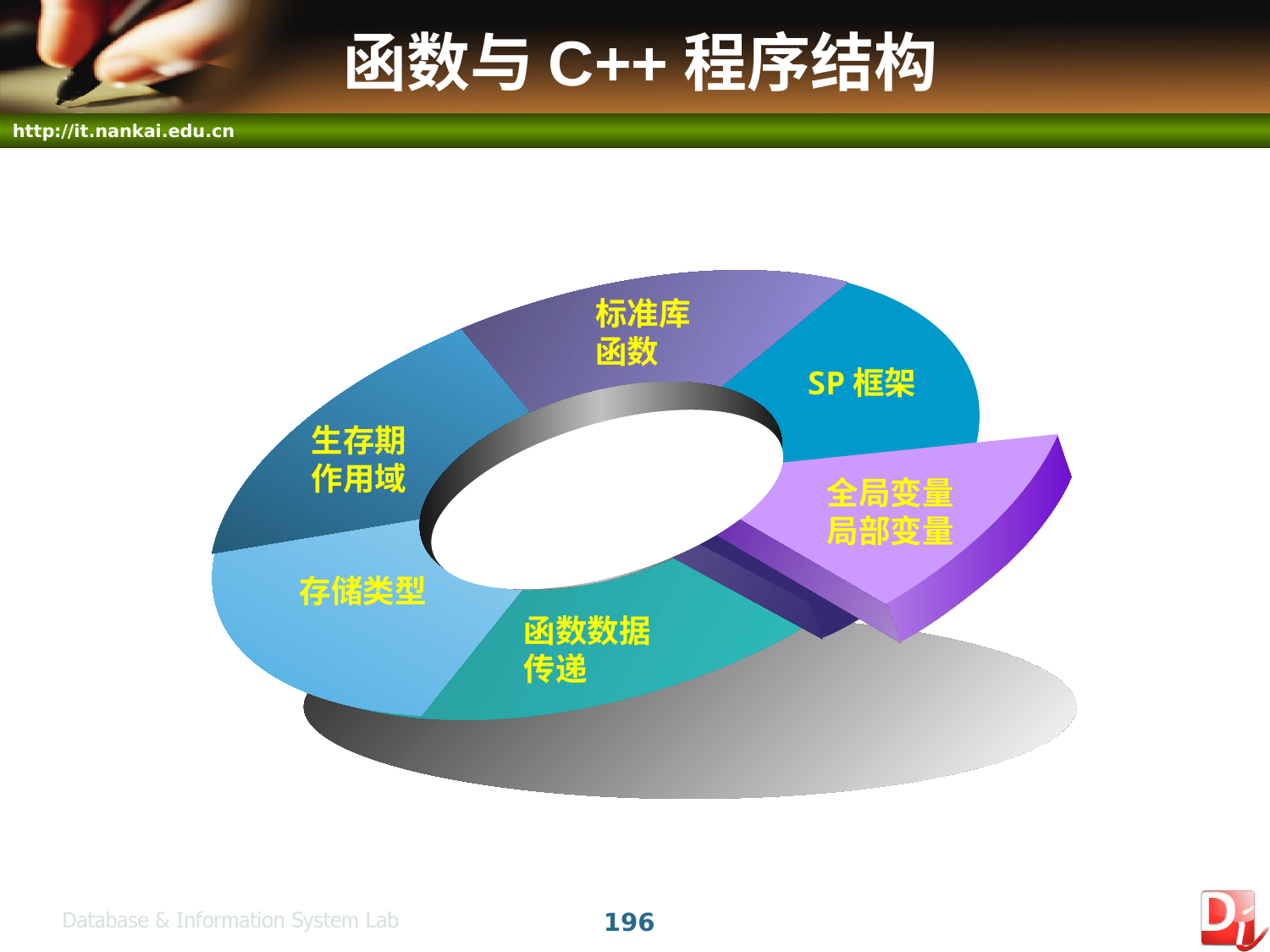

# 函数与C++程序结构

标准库
函数

SP框架

生存期
作用域

全局变量
局部变量

全局变量
局部变量
存储类型
函数数据
传递

196
Database & Information System Lab